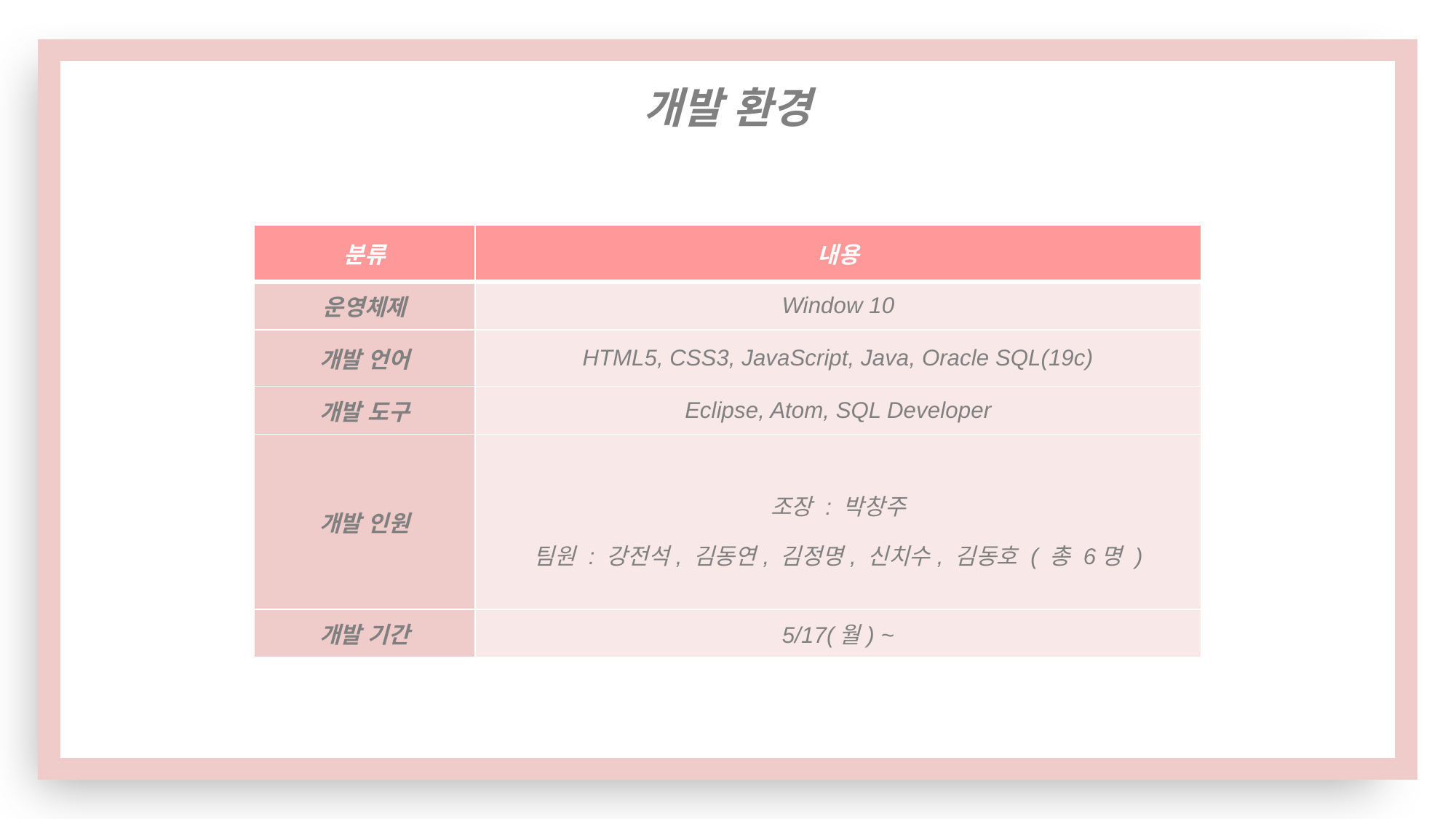

개발 환경
| 분류 | 내용 |
| --- | --- |
| 운영체제 | Window 10 |
| 개발 언어 | HTML5, CSS3, JavaScript, Java, Oracle SQL(19c) |
| 개발 도구 | Eclipse, Atom, SQL Developer |
| 개발 인원 | 조장 : 박창주 팀원 : 강전석, 김동연, 김정명, 신치수, 김동호 ( 총 6명 ) |
| 개발 기간 | 5/17(월) ~ |